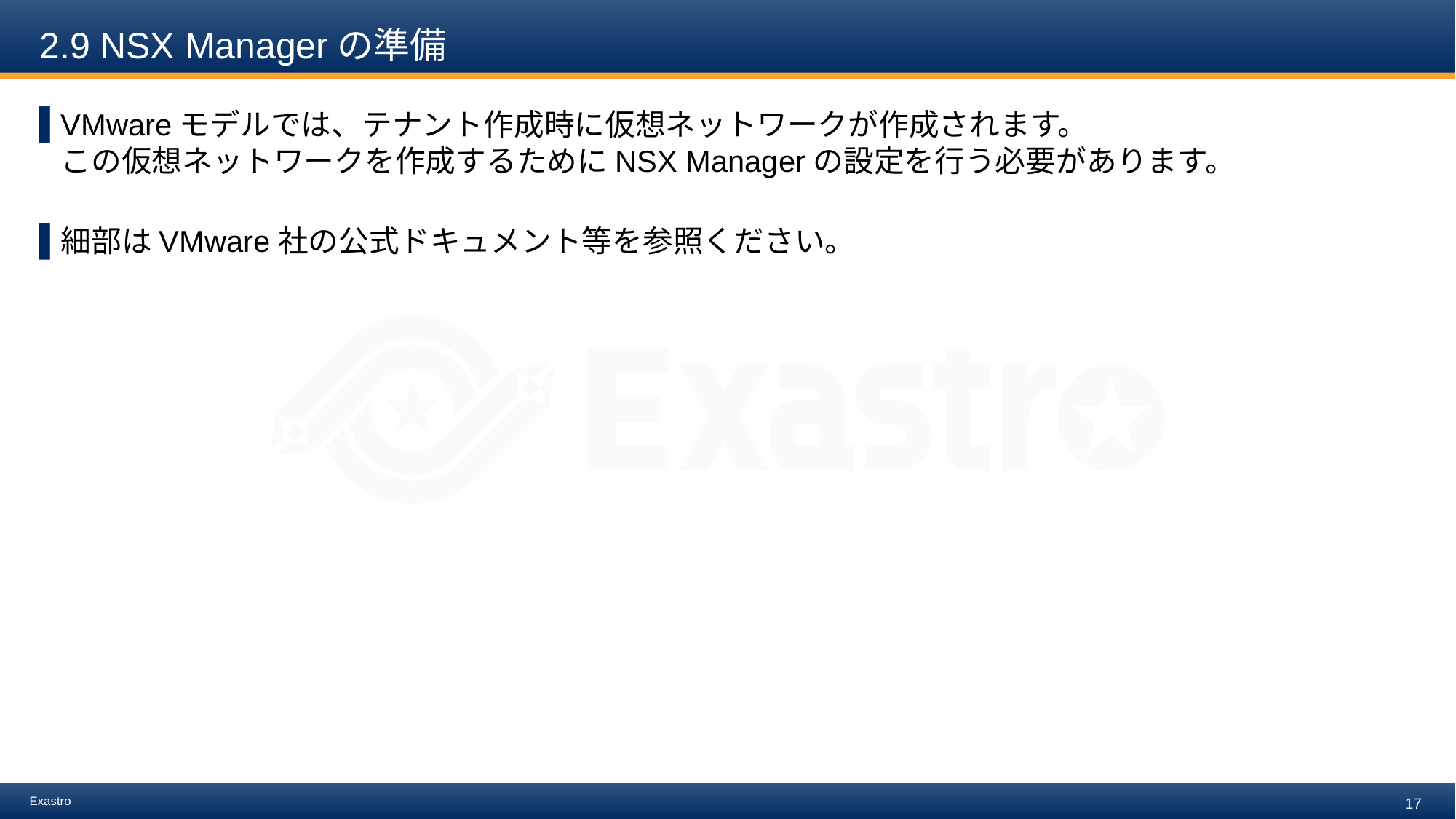

# 2.9 NSX Managerの準備

VMwareモデルでは、テナント作成時に仮想ネットワークが作成されます。
この仮想ネットワークを作成するためにNSX Managerの設定を行う必要があります。
細部はVMware社の公式ドキュメント等を参照ください。